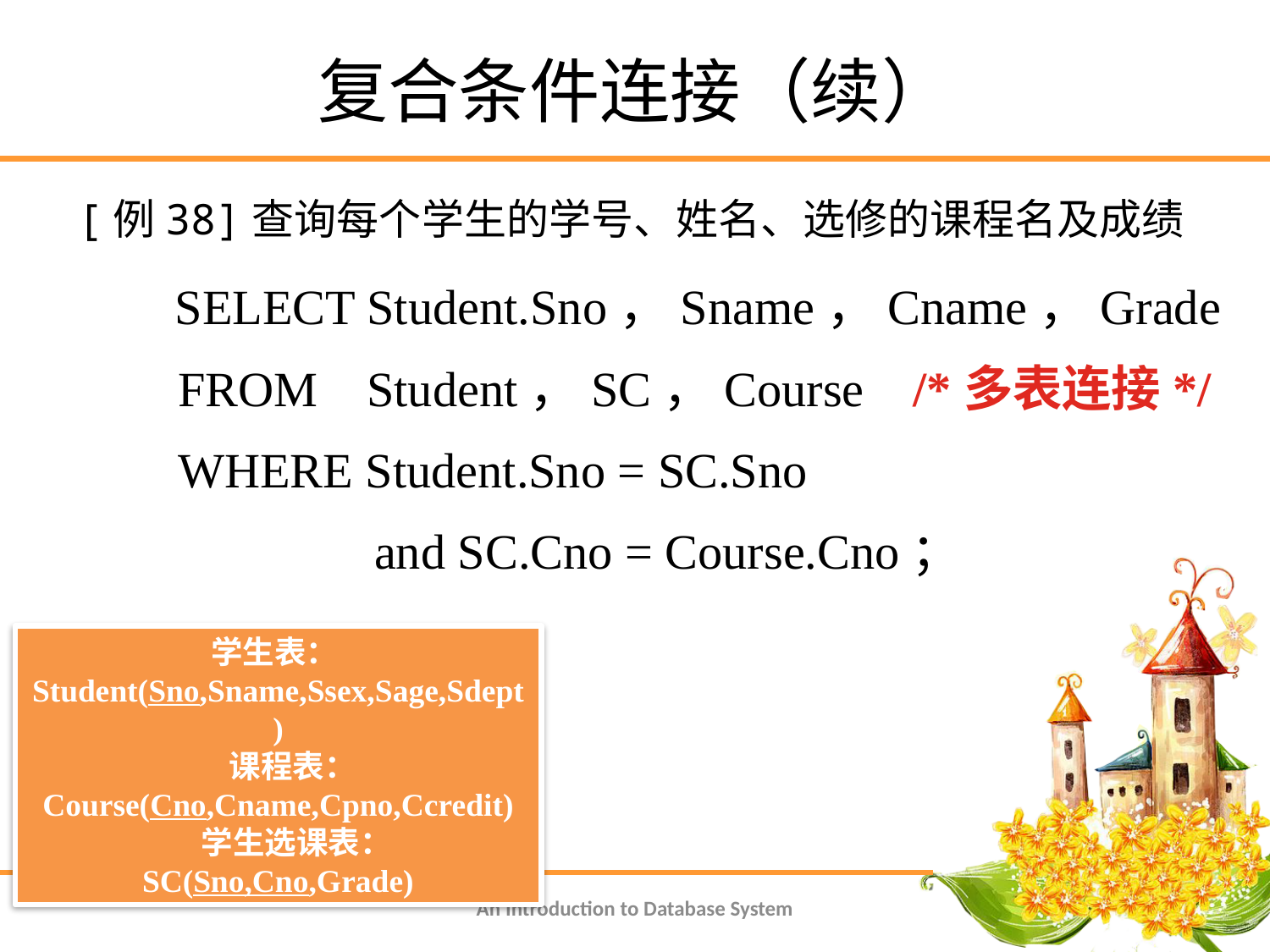

# 复合条件连接（续）
[例38]查询每个学生的学号、姓名、选修的课程名及成绩
 SELECT Student.Sno，Sname，Cname，Grade
   FROM    Student，SC，Course    /*多表连接*/
   WHERE Student.Sno = SC.Sno
                   and SC.Cno = Course.Cno；

学生表：Student(Sno,Sname,Ssex,Sage,Sdept)
    课程表：Course(Cno,Cname,Cpno,Ccredit)
    学生选课表：
SC(Sno,Cno,Grade)
An Introduction to Database System